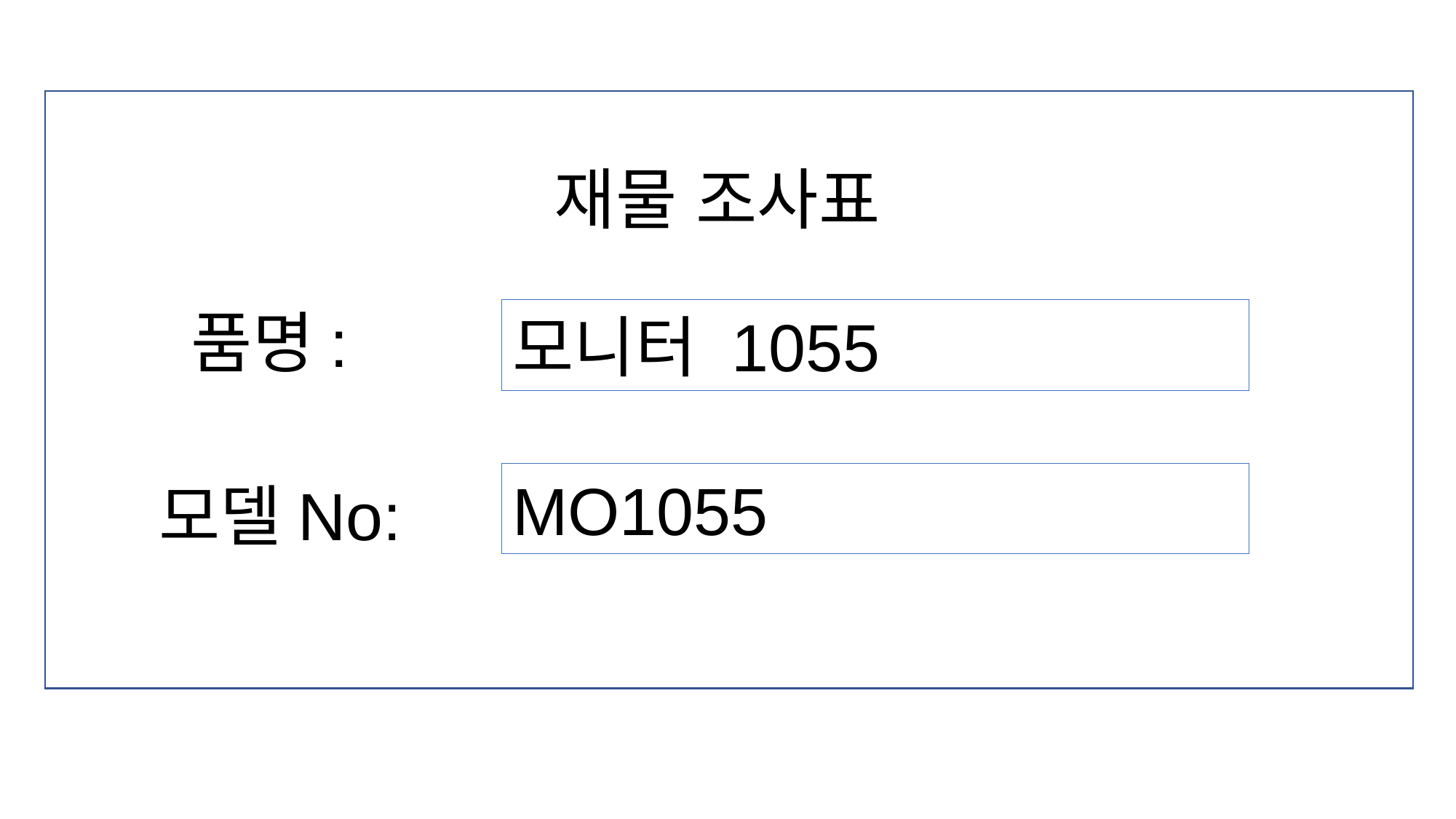

재물 조사표
품명:
모니터 1055
MO1055
모델No: